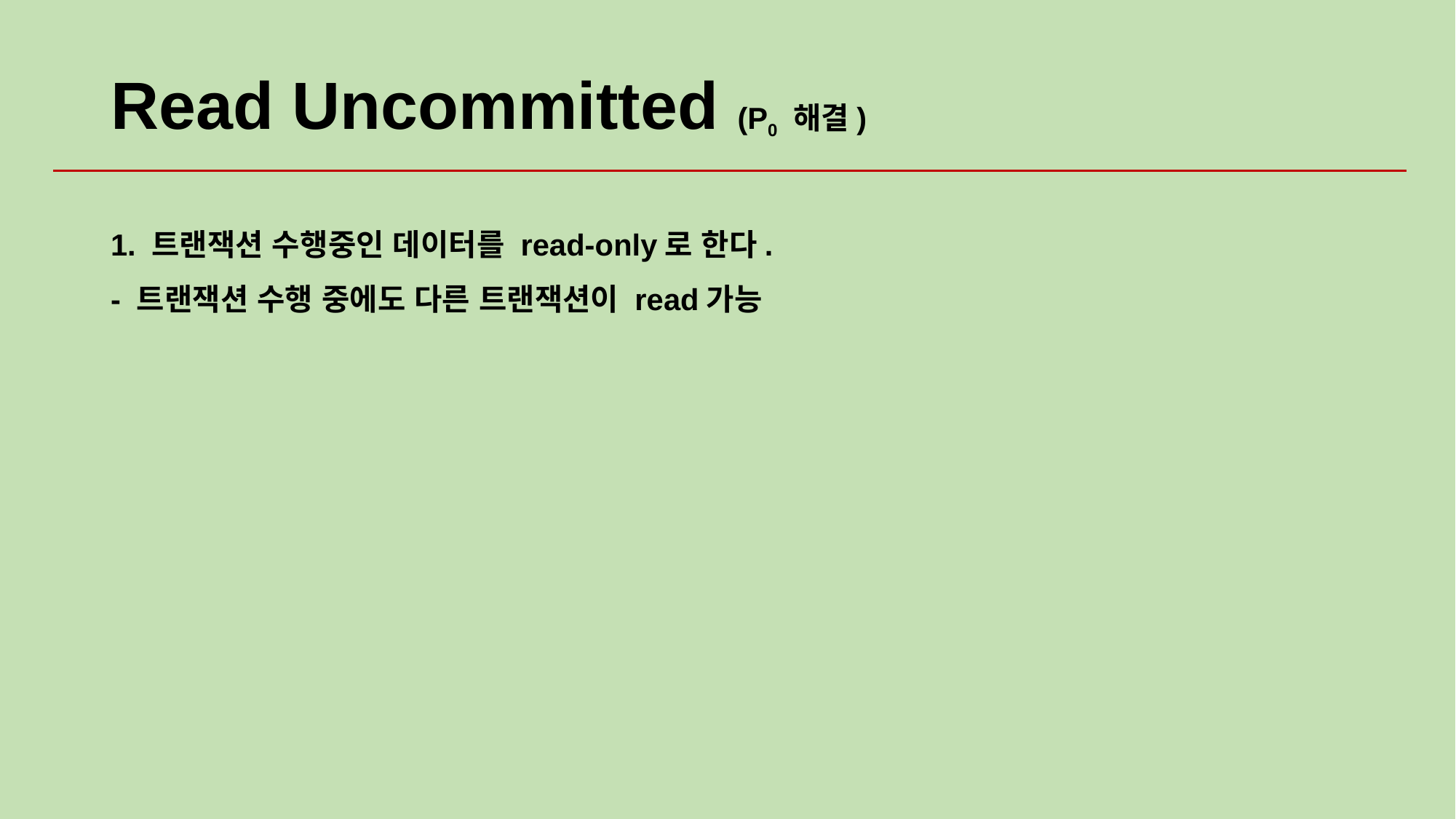

# Read Uncommitted (P0 해결)
1. 트랜잭션 수행중인 데이터를 read-only로 한다.
- 트랜잭션 수행 중에도 다른 트랜잭션이 read가능